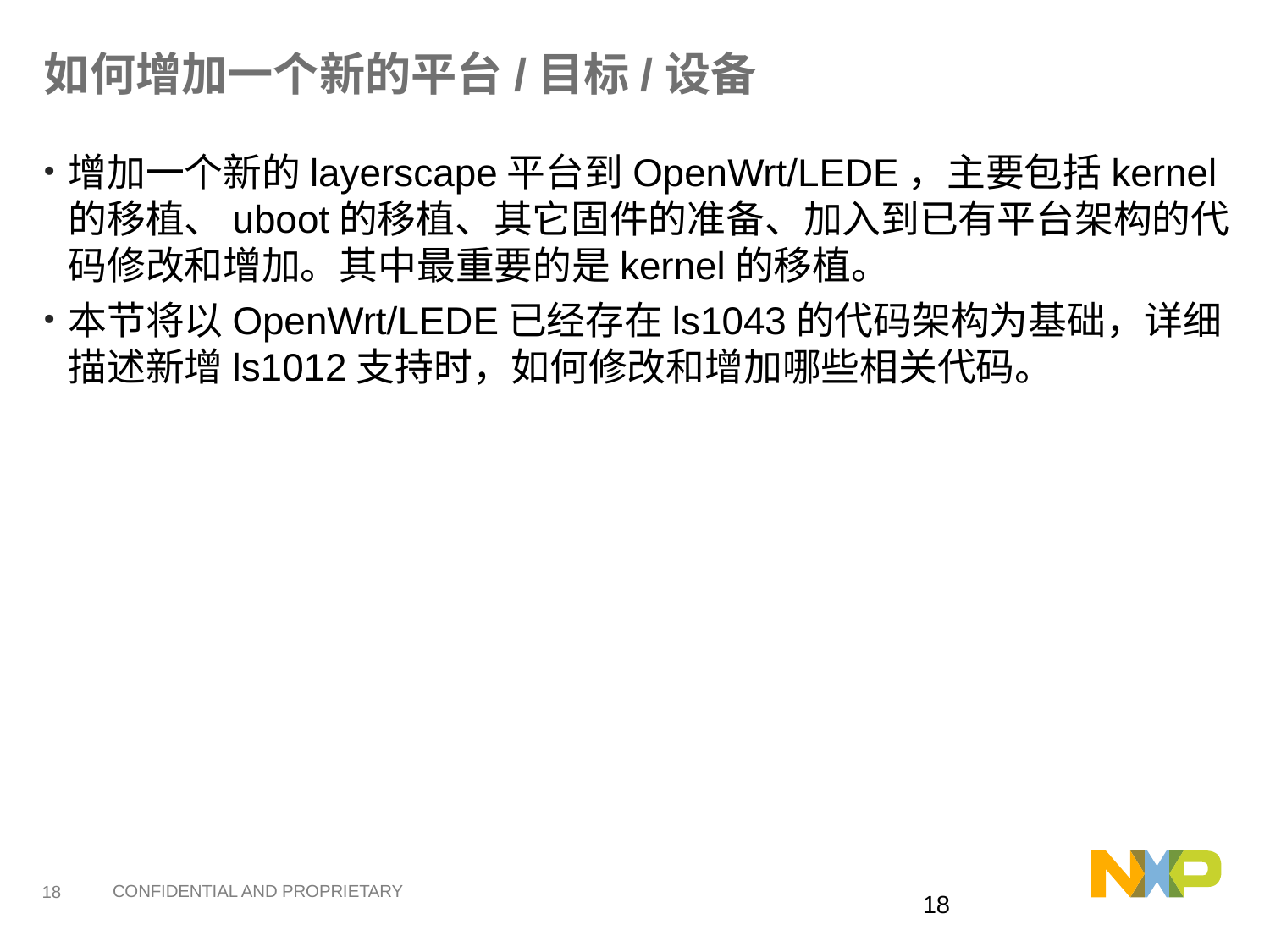

# 如何增加一个新的平台/目标/设备
增加一个新的layerscape平台到OpenWrt/LEDE，主要包括kernel的移植、uboot的移植、其它固件的准备、加入到已有平台架构的代码修改和增加。其中最重要的是kernel的移植。
本节将以OpenWrt/LEDE已经存在ls1043的代码架构为基础，详细描述新增ls1012支持时，如何修改和增加哪些相关代码。
18